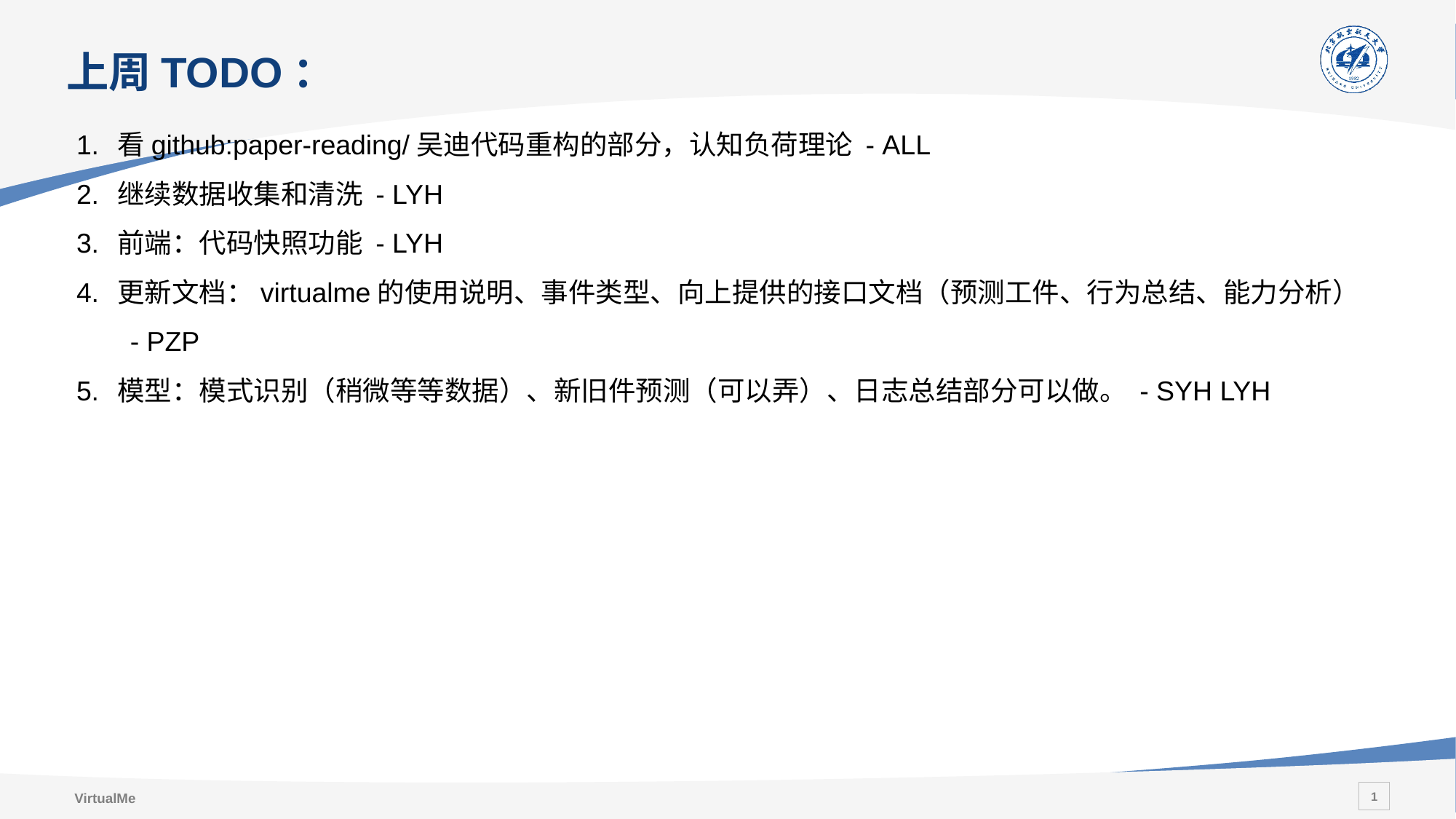

# 上周TODO：
看github:paper-reading/吴迪代码重构的部分，认知负荷理论 - ALL
继续数据收集和清洗 - LYH
前端：代码快照功能 - LYH
更新文档：virtualme的使用说明、事件类型、向上提供的接口文档（预测工件、行为总结、能力分析） - PZP
模型：模式识别（稍微等等数据）、新旧件预测（可以弄）、日志总结部分可以做。 - SYH LYH